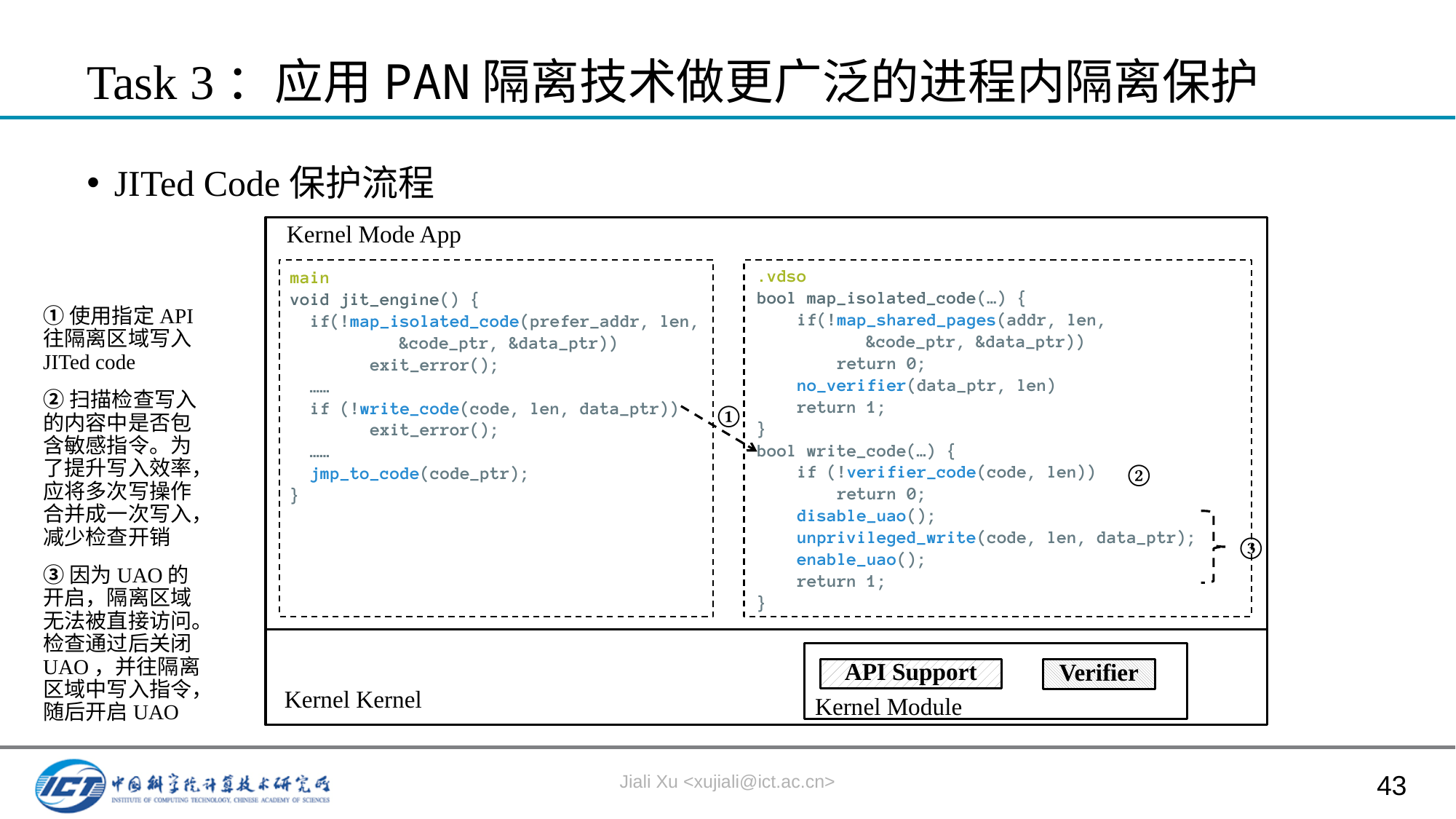

# Task 3：应用PAN隔离技术做更广泛的进程内隔离保护
JITed Code保护流程
Kernel Mode App

.vdso
bool map_isolated_code(…) {
    if(!map_shared_pages(addr, len,
	&code_ptr, &data_ptr))
        return 0;
    no_verifier(data_ptr, len)
    return 1;
}
bool write_code(…) {
    if (!verifier_code(code, len))
        return 0;
    disable_uao();
    unprivileged_write(code, len, data_ptr);
    enable_uao();
    return 1;
}

main
void jit_engine() {
  if(!map_isolated_code(prefer_addr, len,
	&code_ptr, &data_ptr))
        exit_error();
  ……
  if (!write_code(code, len, data_ptr))
        exit_error();
  ……
  jmp_to_code(code_ptr);
}

①使用指定API往隔离区域写入JITed code
②扫描检查写入的内容中是否包含敏感指令。为了提升写入效率，应将多次写操作合并成一次写入，减少检查开销
③因为UAO的开启，隔离区域无法被直接访问。检查通过后关闭UAO，并往隔离区域中写入指令，随后开启UAO

①
②

③

API Support
Verifier
Kernel Kernel
Kernel Module
Jiali Xu <xujiali@ict.ac.cn>
43